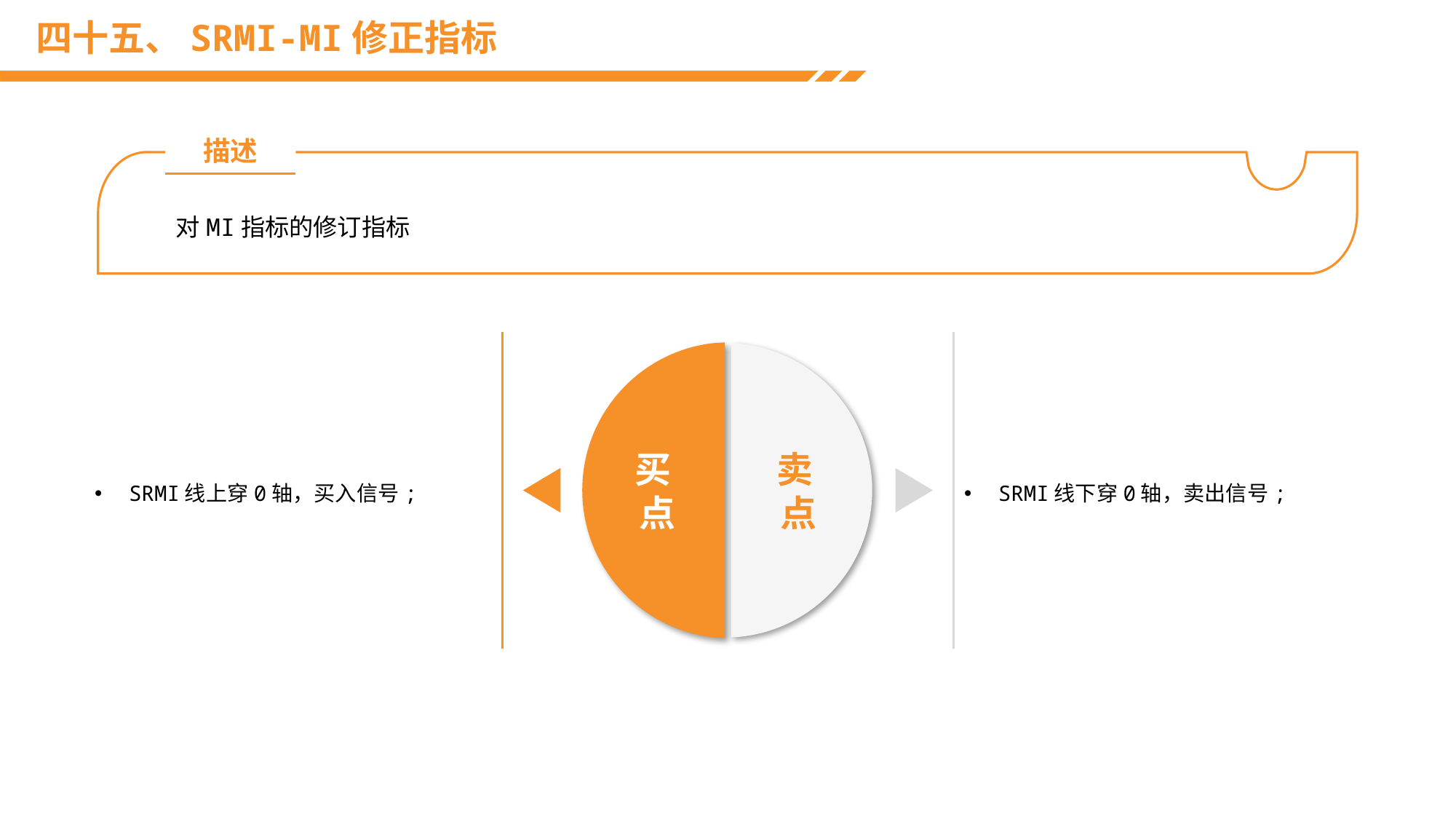

# 四十五、SRMI-MI修正指标
描述

对MI指标的修订指标
SRMI线上穿0轴，买入信号;
SRMI线下穿0轴，卖出信号;

买
点
卖
点